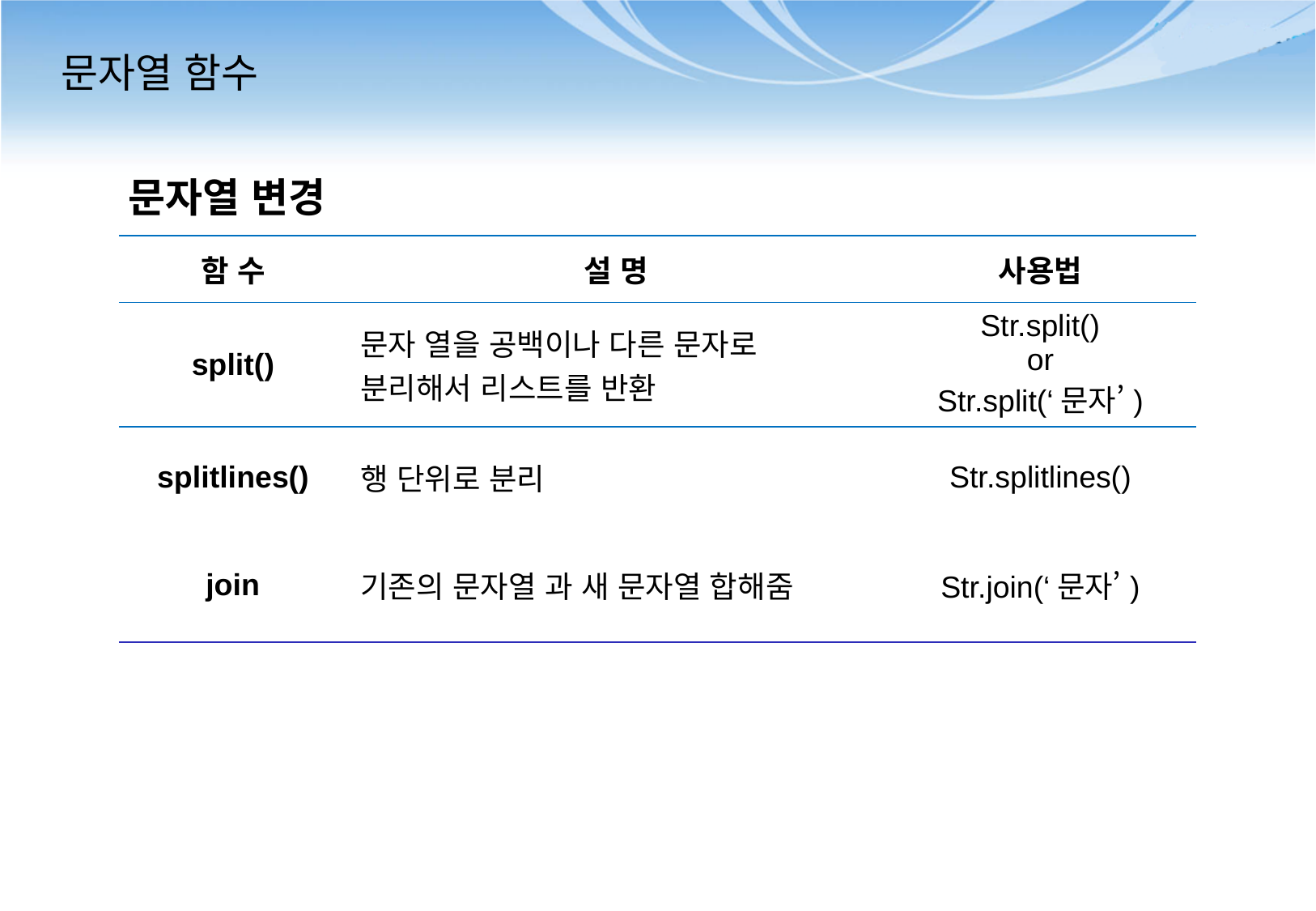

# 문자열 함수
문자열 변경
| 함 수 | 설 명 | 사용법 |
| --- | --- | --- |
| split() | 문자 열을 공백이나 다른 문자로 분리해서 리스트를 반환 | Str.split() or Str.split(‘문자’) |
| splitlines() | 행 단위로 분리 | Str.splitlines() |
| join | 기존의 문자열 과 새 문자열 합해줌 | Str.join(‘문자’) |